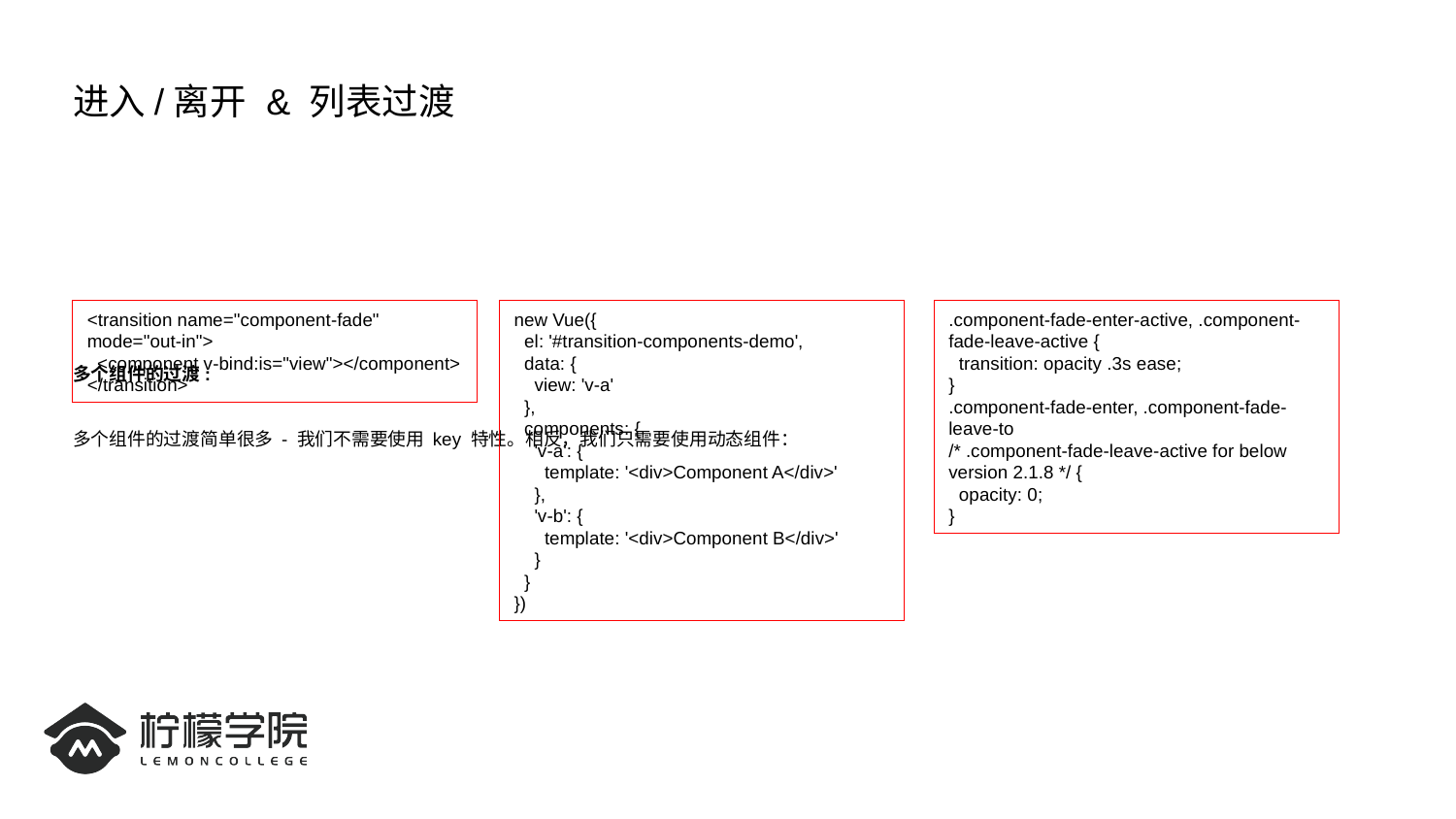

# 进入/离开 & 列表过渡
多个组件的过渡:

多个组件的过渡简单很多 - 我们不需要使用 key 特性。相反，我们只需要使用动态组件：

<transition name="component-fade" mode="out-in">
  <component v-bind:is="view"></component>
</transition>
new Vue({
  el: '#transition-components-demo',
  data: {
    view: 'v-a'
  },
  components: {
    'v-a': {
      template: '<div>Component A</div>'
    },
    'v-b': {
      template: '<div>Component B</div>'
    }
  }
})
.component-fade-enter-active, .component-fade-leave-active {
  transition: opacity .3s ease;
}
.component-fade-enter, .component-fade-leave-to
/* .component-fade-leave-active for below version 2.1.8 */ {
  opacity: 0;
}